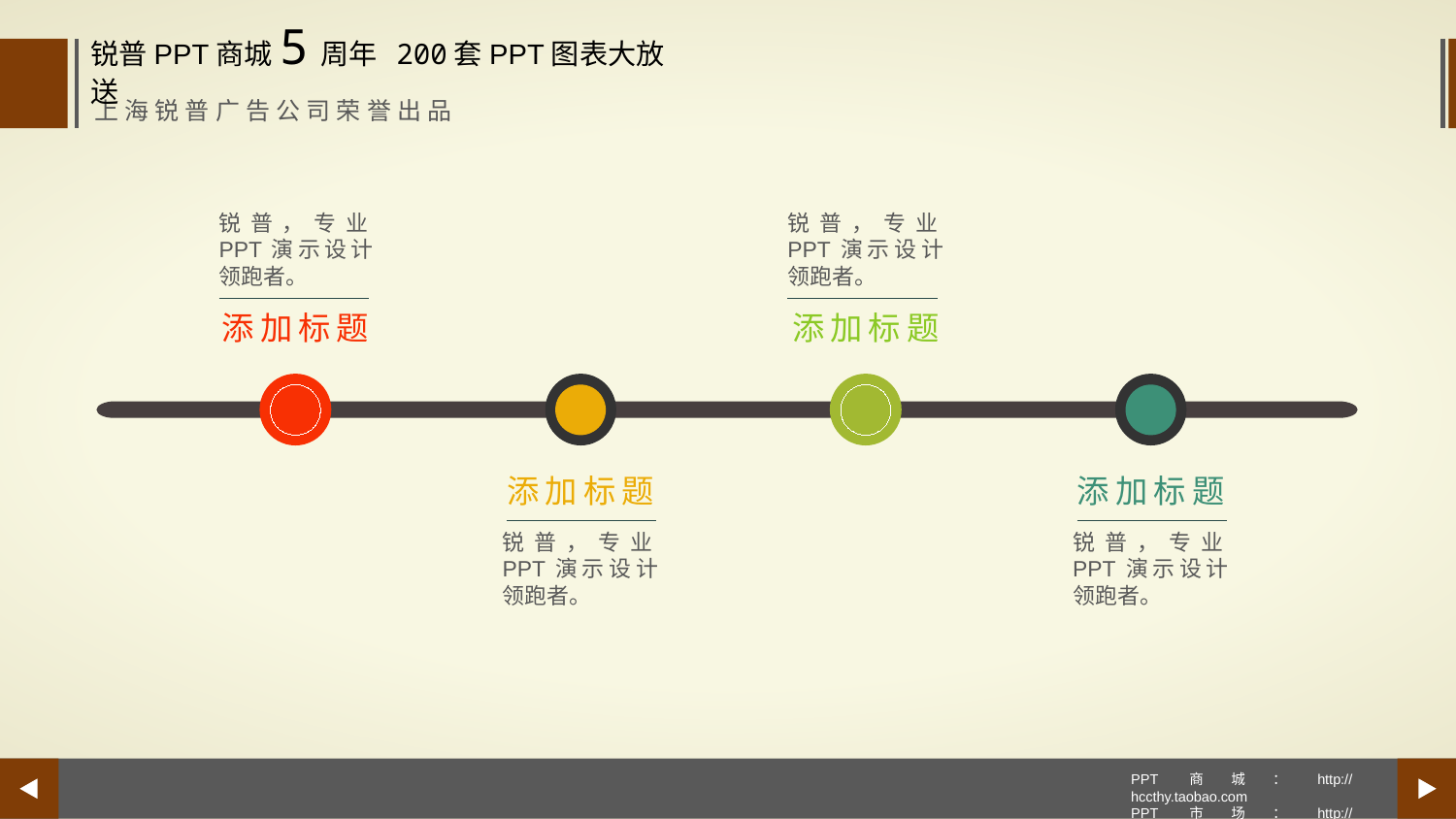

锐普，专业PPT演示设计领跑者。
锐普，专业PPT演示设计领跑者。
添加标题
添加标题

添加标题
添加标题
锐普，专业PPT演示设计领跑者。
锐普，专业PPT演示设计领跑者。